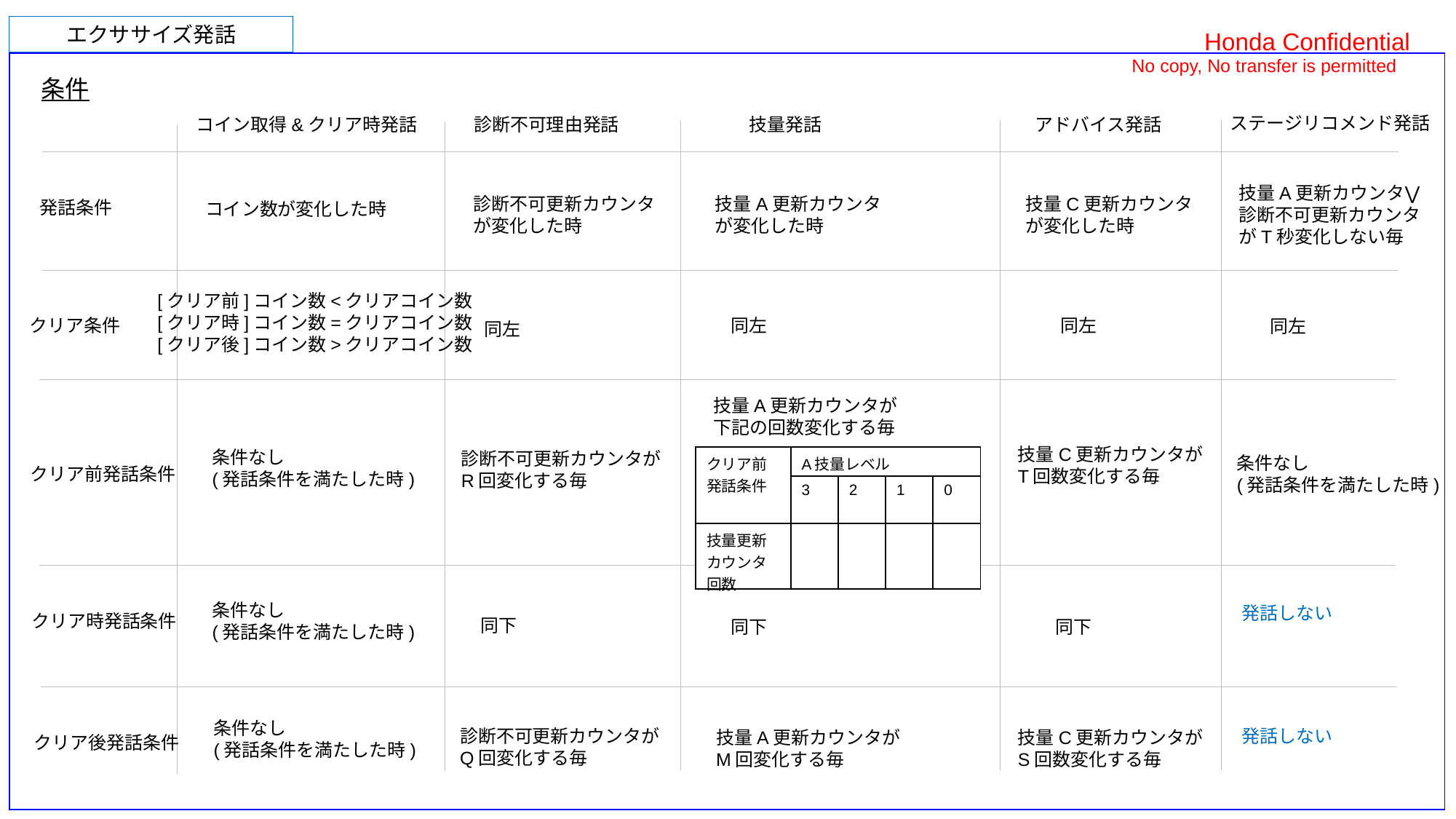

エクササイズ発話

条件
ステージリコメンド発話
コイン取得&クリア時発話
診断不可理由発話
技量発話
アドバイス発話
技量A更新カウンタ⋁
診断不可更新カウンタ
がT秒変化しない毎
診断不可更新カウンタ
が変化した時
技量A更新カウンタ
が変化した時
技量C更新カウンタ
が変化した時
発話条件
コイン数が変化した時
[クリア前]コイン数<クリアコイン数
[クリア時]コイン数=クリアコイン数
[クリア後]コイン数>クリアコイン数
クリア条件
同左
同左
同左
同左
技量A更新カウンタが
下記の回数変化する毎
技量C更新カウンタが
T回数変化する毎
条件なし
(発話条件を満たした時)
診断不可更新カウンタが
R回変化する毎
条件なし
(発話条件を満たした時)
| クリア前発話条件 | A技量レベル |  |  |  |
| --- | --- | --- | --- | --- |
|  | 3 | 2 | 1 | 0 |
| 技量更新カウンタ回数 |  |  |  |  |
クリア前発話条件
条件なし
(発話条件を満たした時)
発話しない
クリア時発話条件
同下
同下
同下
条件なし
(発話条件を満たした時)
診断不可更新カウンタが
Q回変化する毎
発話しない
技量C更新カウンタが
S回数変化する毎
技量A更新カウンタが
M回変化する毎
クリア後発話条件